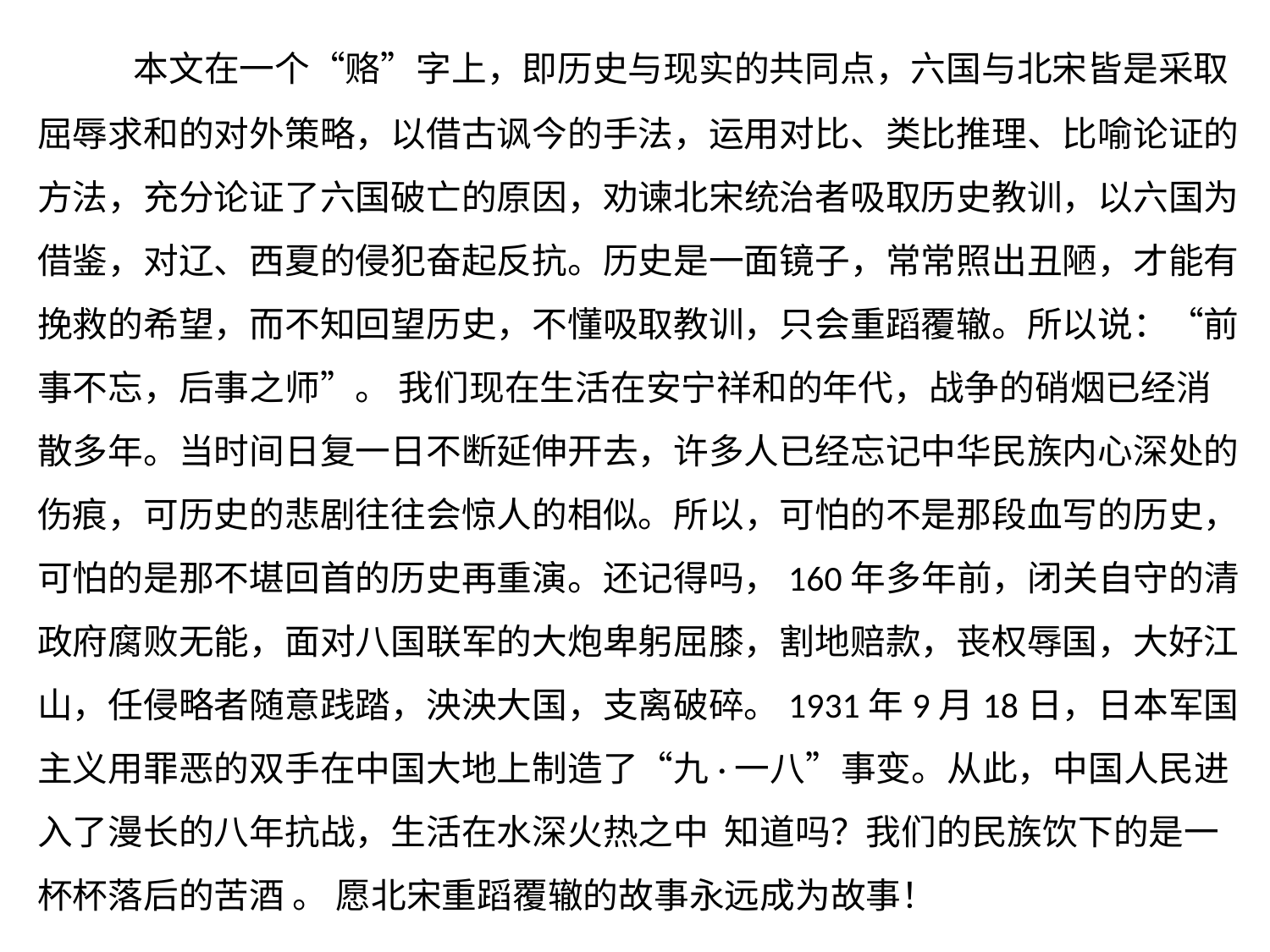

本文在一个“赂”字上，即历史与现实的共同点，六国与北宋皆是采取屈辱求和的对外策略，以借古讽今的手法，运用对比、类比推理、比喻论证的方法，充分论证了六国破亡的原因，劝谏北宋统治者吸取历史教训，以六国为借鉴，对辽、西夏的侵犯奋起反抗。历史是一面镜子，常常照出丑陋，才能有挽救的希望，而不知回望历史，不懂吸取教训，只会重蹈覆辙。所以说：“前事不忘，后事之师”。 我们现在生活在安宁祥和的年代，战争的硝烟已经消散多年。当时间日复一日不断延伸开去，许多人已经忘记中华民族内心深处的伤痕，可历史的悲剧往往会惊人的相似。所以，可怕的不是那段血写的历史，可怕的是那不堪回首的历史再重演。还记得吗，160年多年前，闭关自守的清政府腐败无能，面对八国联军的大炮卑躬屈膝，割地赔款，丧权辱国，大好江山，任侵略者随意践踏，泱泱大国，支离破碎。1931年9月18日，日本军国主义用罪恶的双手在中国大地上制造了“九·一八”事变。从此，中国人民进入了漫长的八年抗战，生活在水深火热之中  知道吗？我们的民族饮下的是一杯杯落后的苦酒 。 愿北宋重蹈覆辙的故事永远成为故事！